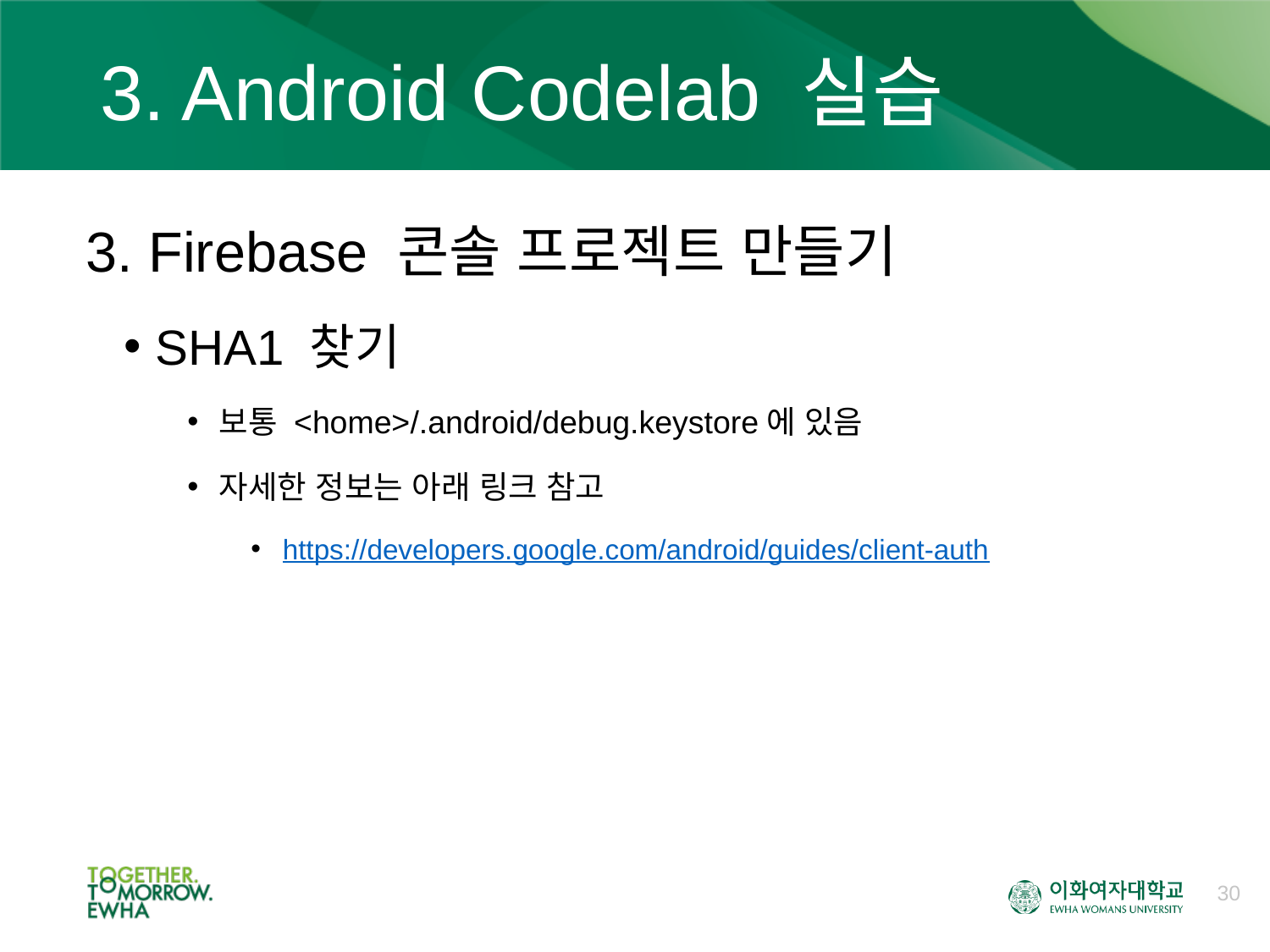

# 3. Android Codelab 실습
3. Firebase 콘솔 프로젝트 만들기
SHA1 찾기
보통 <home>/.android/debug.keystore에 있음
자세한 정보는 아래 링크 참고
https://developers.google.com/android/guides/client-auth

30